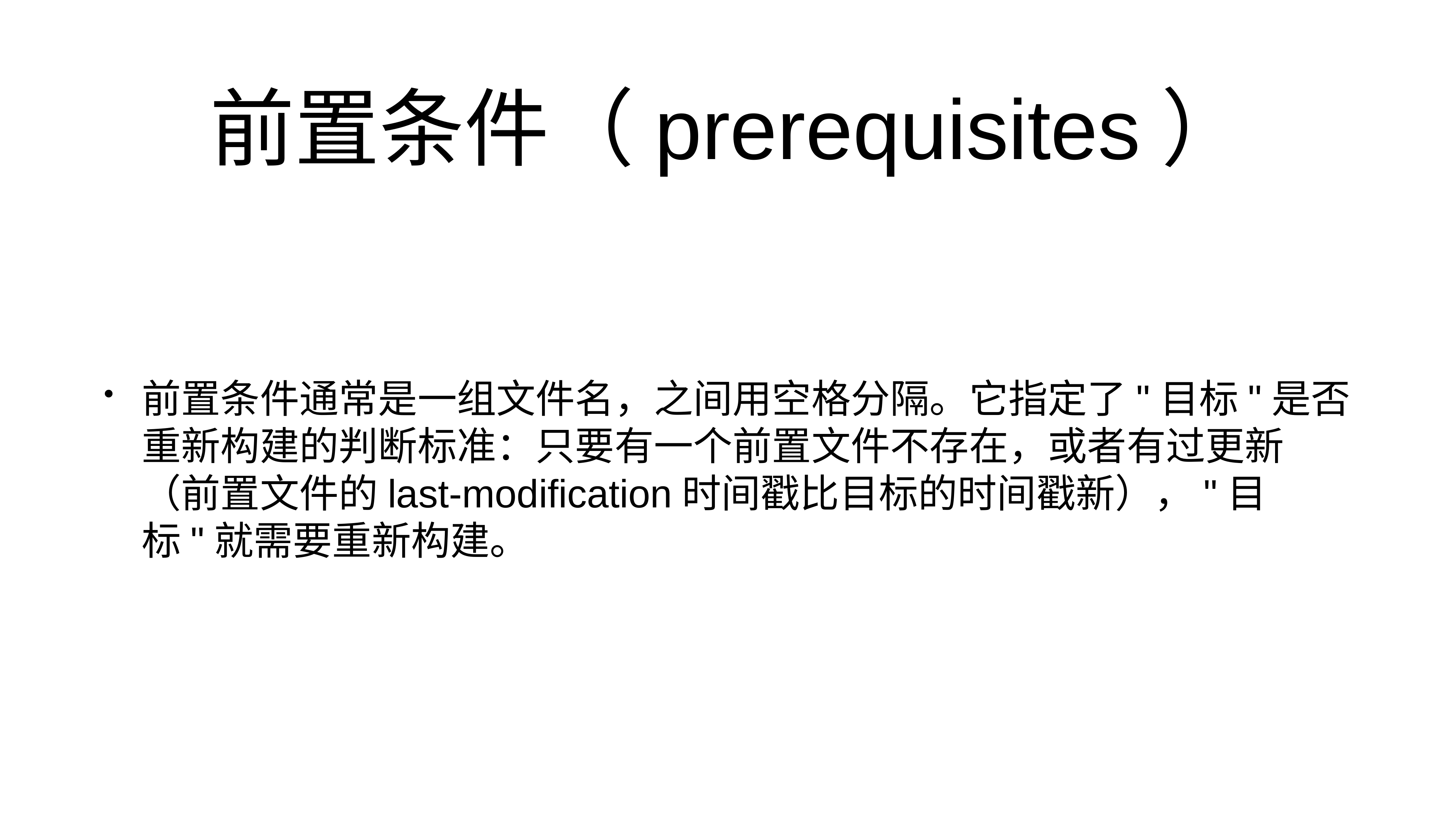

# 前置条件（prerequisites）
前置条件通常是一组文件名，之间用空格分隔。它指定了"目标"是否重新构建的判断标准：只要有一个前置文件不存在，或者有过更新（前置文件的last-modification时间戳比目标的时间戳新），"目标"就需要重新构建。